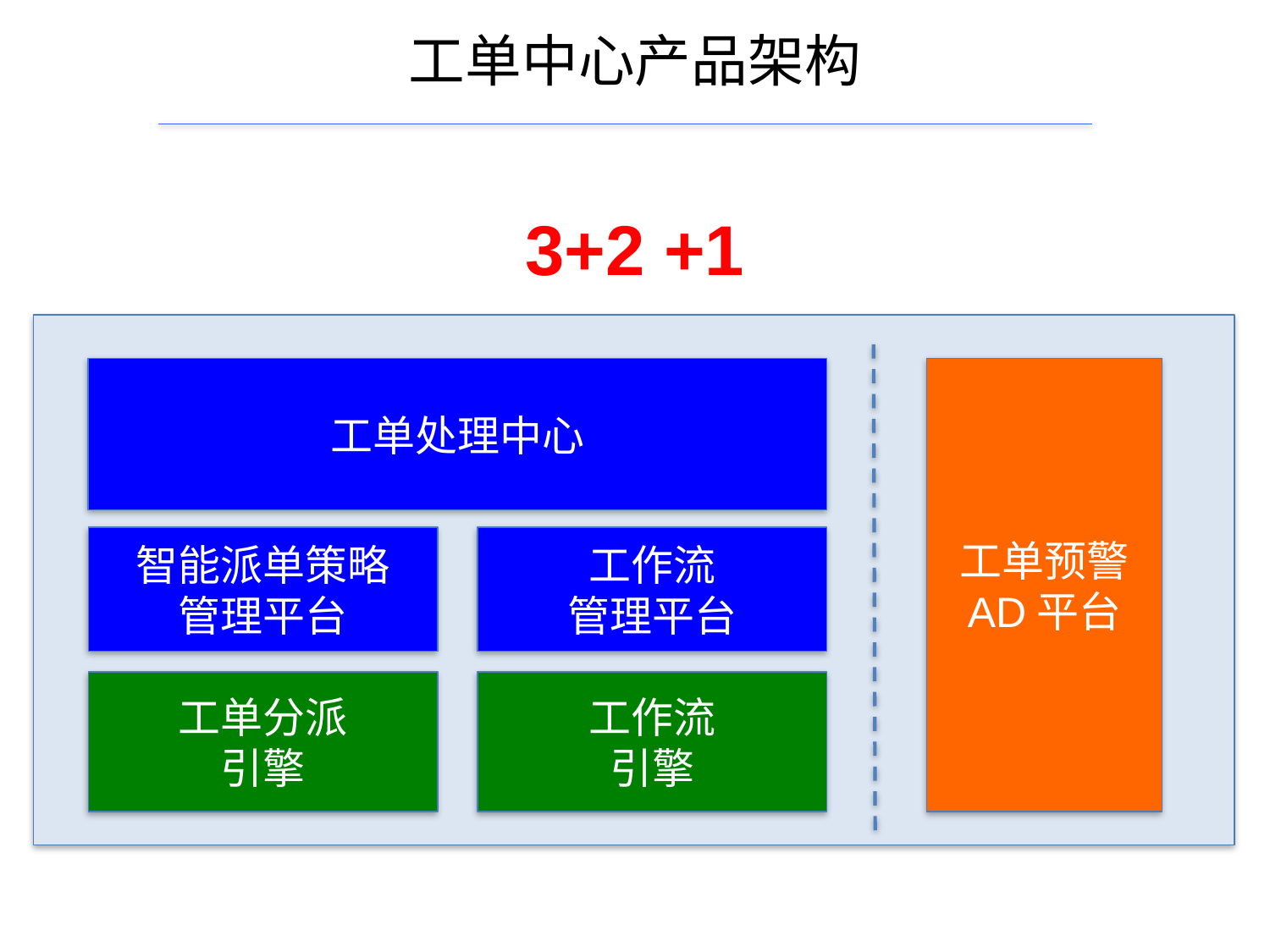

# 工单中心产品架构
3+2 +1

工单处理中心
工单预警
AD平台
智能派单策略
管理平台
工作流
管理平台
工单分派
引擎
工作流
引擎